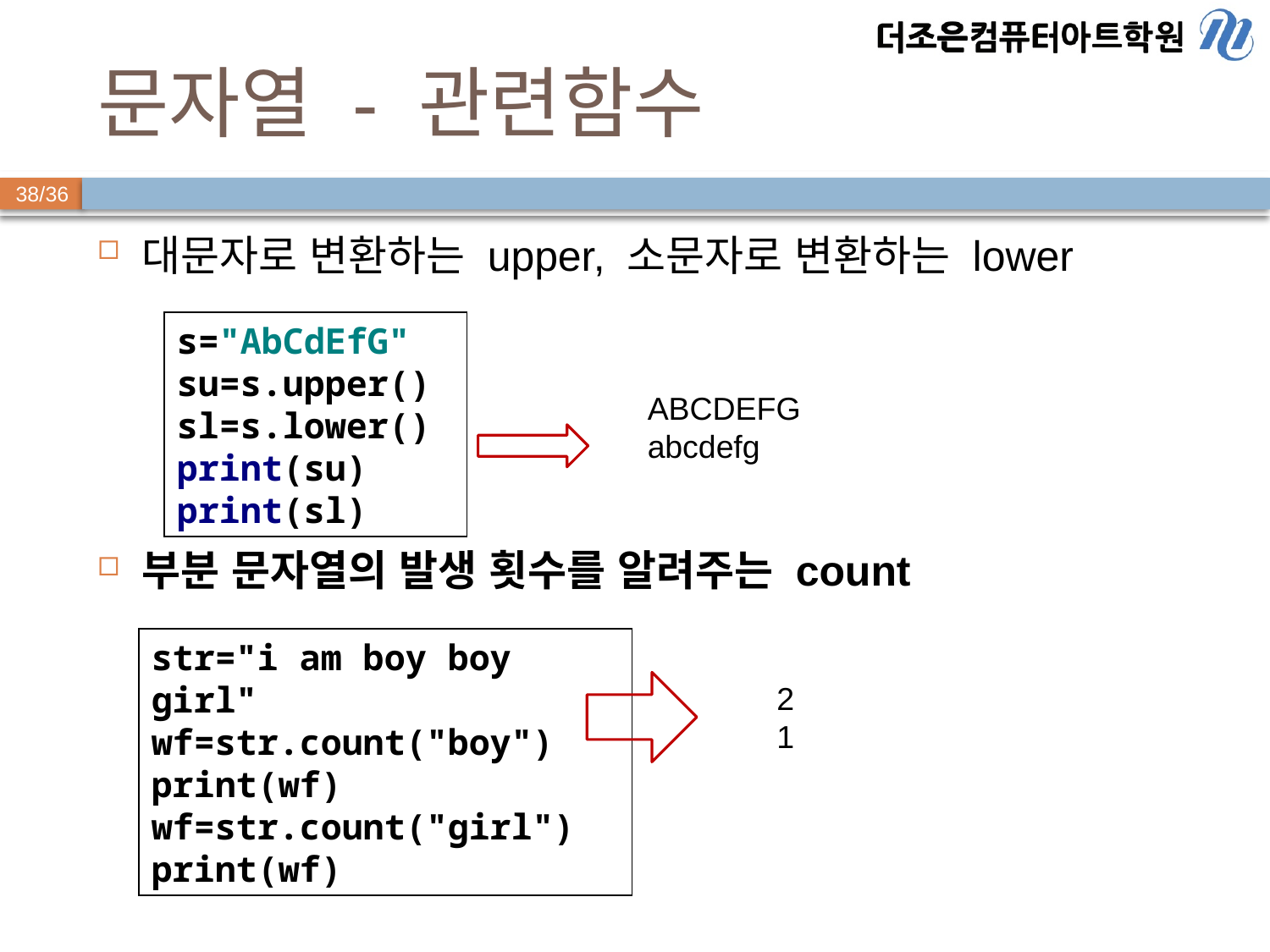

# 문자열 - 관련함수
대문자로 변환하는 upper, 소문자로 변환하는 lower

부분 문자열의 발생 횟수를 알려주는 count

s="AbCdEfG"
su=s.upper()
sl=s.lower()
print(su)
print(sl)
ABCDEFG
abcdefg

str="i am boy boy girl"
wf=str.count("boy")
print(wf)
wf=str.count("girl")
print(wf)

2
1